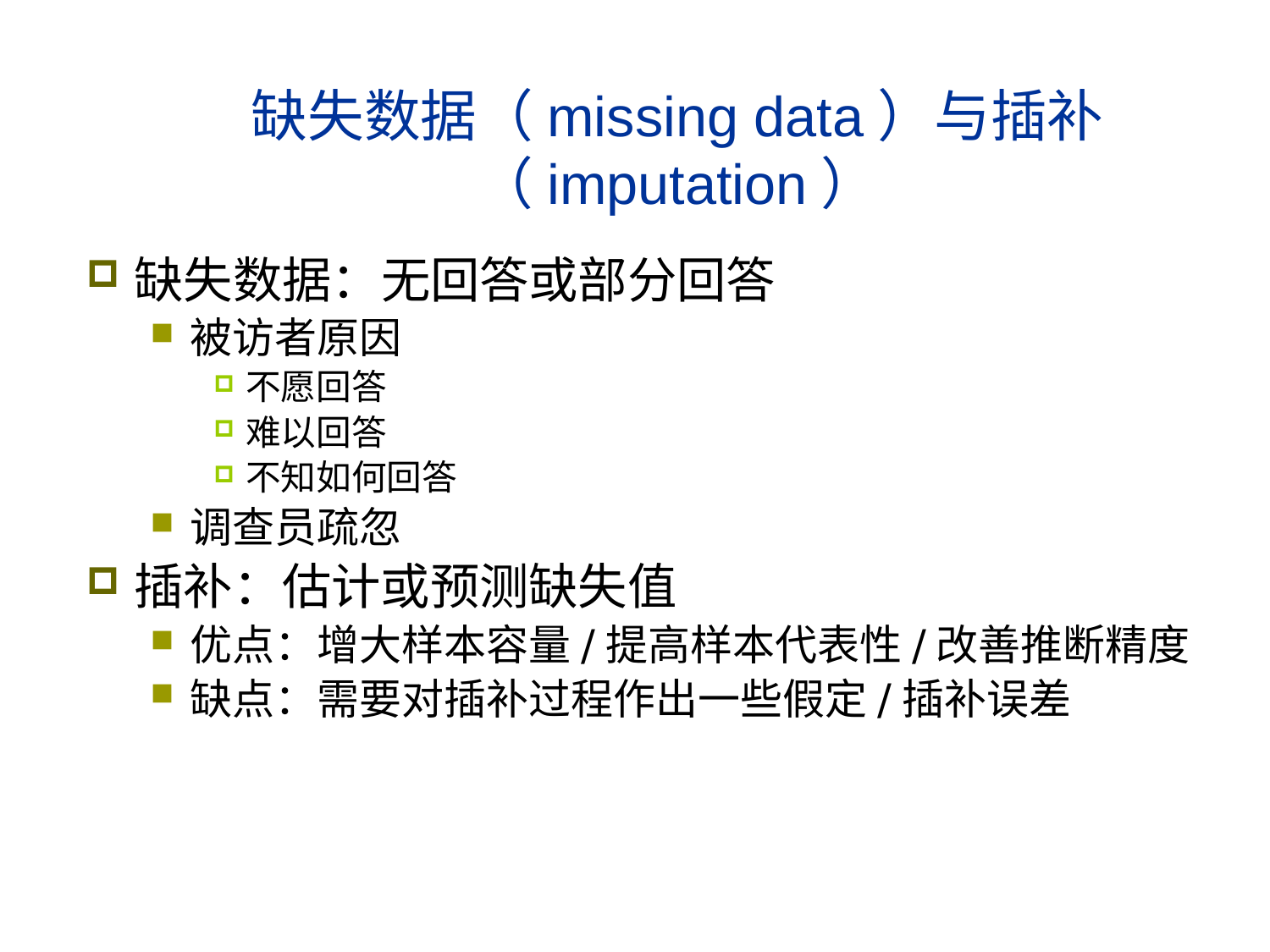

# 缺失数据（missing data）与插补（imputation）
缺失数据：无回答或部分回答
被访者原因
不愿回答
难以回答
不知如何回答
调查员疏忽
插补：估计或预测缺失值
优点：增大样本容量/提高样本代表性/改善推断精度
缺点：需要对插补过程作出一些假定/插补误差